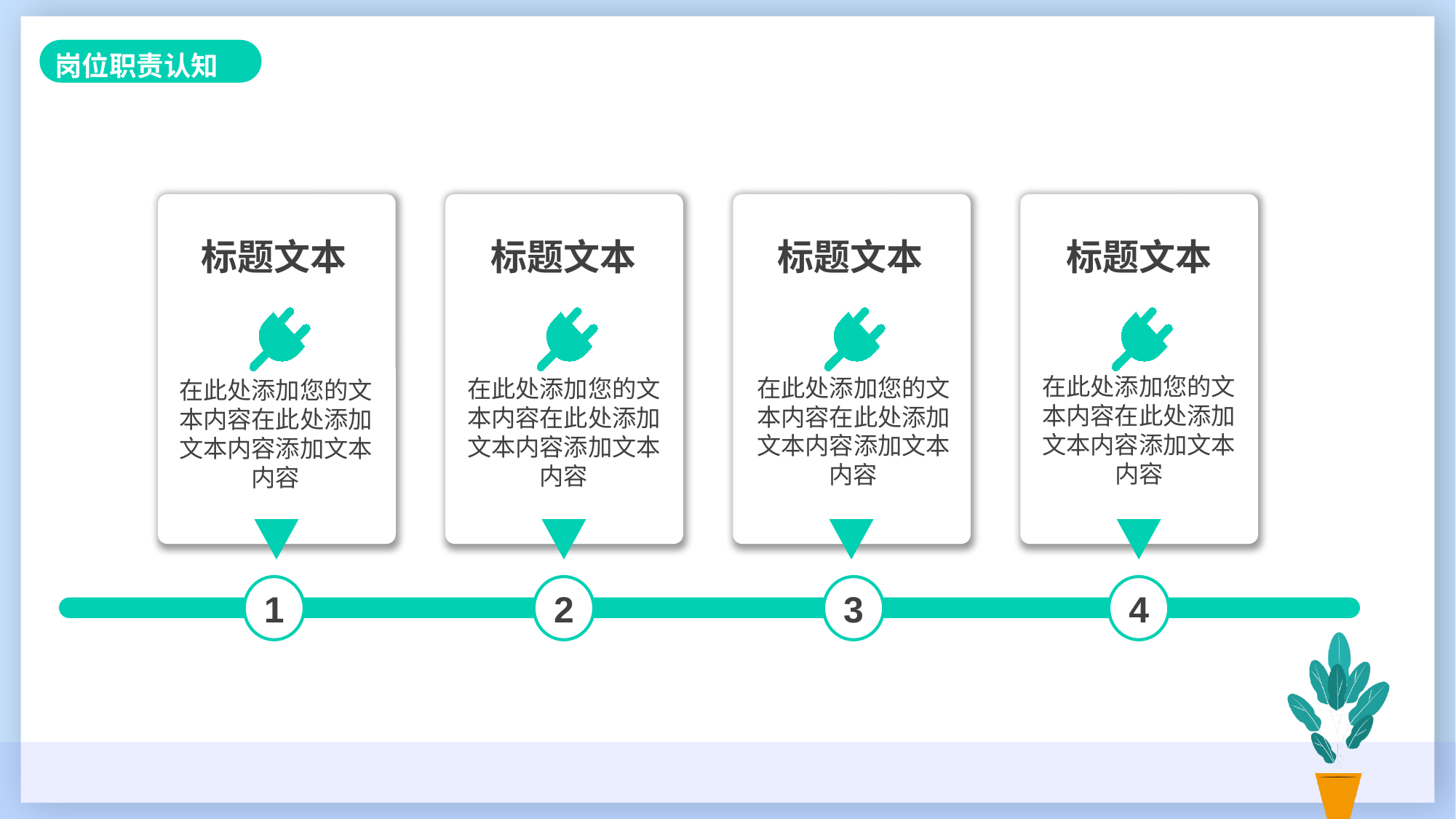

1
2
3
4

标题文本
标题文本
标题文本
标题文本
在此处添加您的文本内容在此处添加文本内容添加文本内容
在此处添加您的文本内容在此处添加文本内容添加文本内容
在此处添加您的文本内容在此处添加文本内容添加文本内容
在此处添加您的文本内容在此处添加文本内容添加文本内容